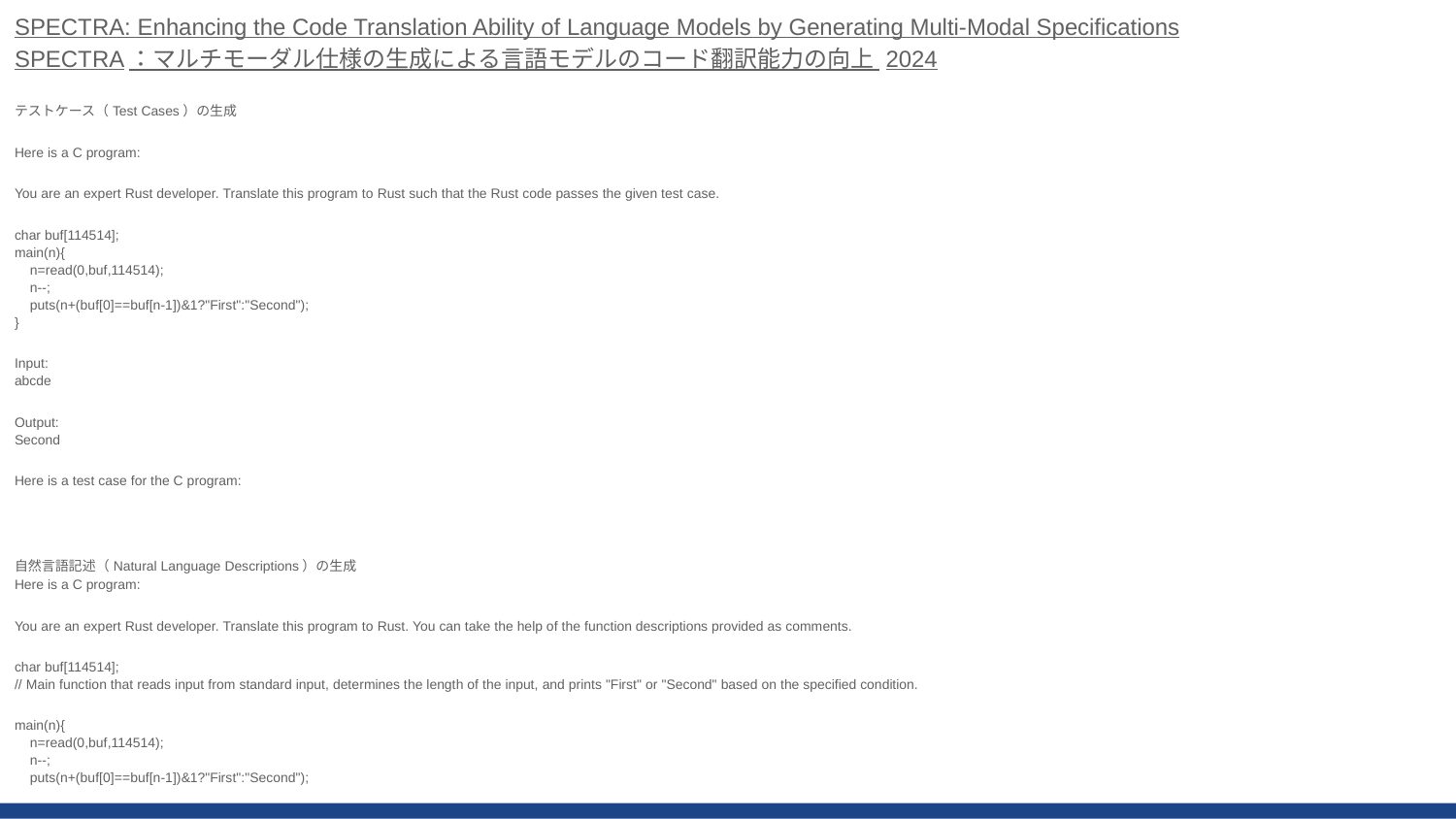

SPECTRA: Enhancing the Code Translation Ability of Language Models by Generating Multi-Modal Specifications
SPECTRA：マルチモーダル仕様の生成による言語モデルのコード翻訳能力の向上 2024
テストケース（Test Cases）の生成
Here is a C program:
You are an expert Rust developer. Translate this program to Rust such that the Rust code passes the given test case.
char buf[114514];
main(n){
    n=read(0,buf,114514);
    n--;
    puts(n+(buf[0]==buf[n-1])&1?"First":"Second");
}
Input:
abcde
Output:
Second
Here is a test case for the C program:

自然言語記述（Natural Language Descriptions）の生成
Here is a C program:
You are an expert Rust developer. Translate this program to Rust. You can take the help of the function descriptions provided as comments.
char buf[114514];
// Main function that reads input from standard input, determines the length of the input, and prints "First" or "Second" based on the specified condition.
main(n){
    n=read(0,buf,114514);
    n--;
    puts(n+(buf[0]==buf[n-1])&1?"First":"Second");